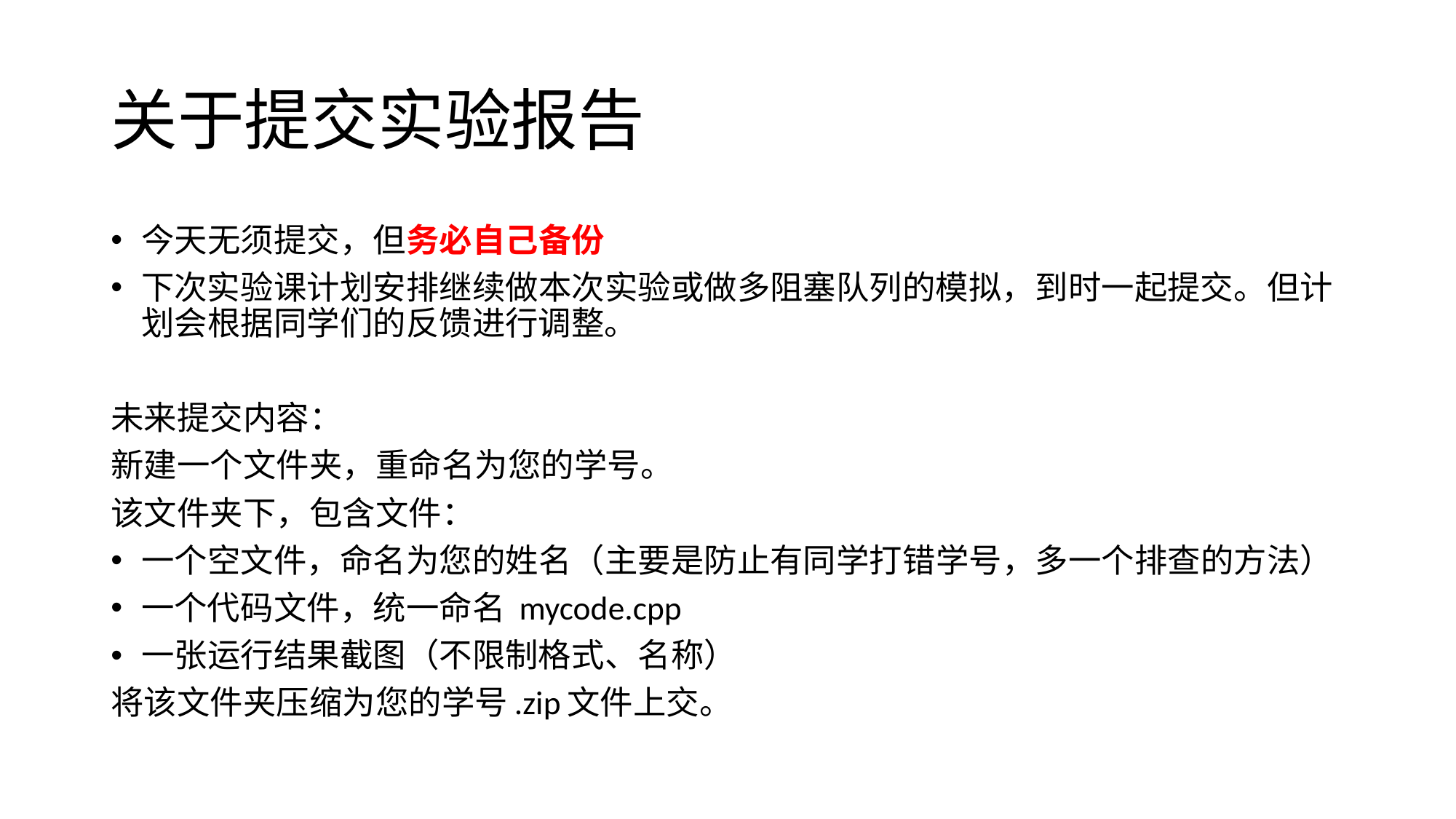

# 关于提交实验报告
今天无须提交，但务必自己备份
下次实验课计划安排继续做本次实验或做多阻塞队列的模拟，到时一起提交。但计划会根据同学们的反馈进行调整。

未来提交内容：
新建一个文件夹，重命名为您的学号。
该文件夹下，包含文件：
一个空文件，命名为您的姓名（主要是防止有同学打错学号，多一个排查的方法）
一个代码文件，统一命名 mycode.cpp
一张运行结果截图（不限制格式、名称）
将该文件夹压缩为您的学号.zip文件上交。